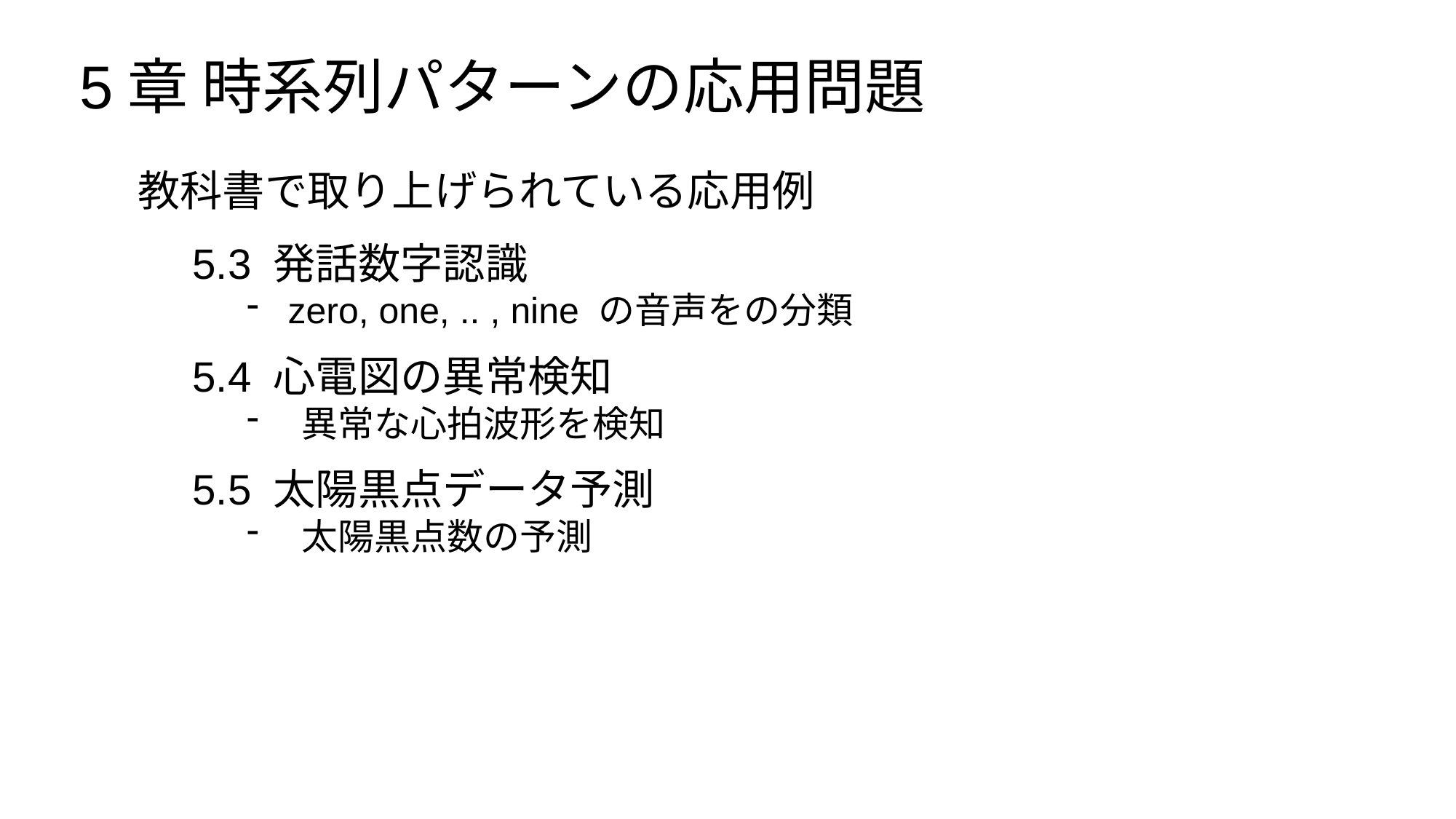

5章 時系列パターンの応用問題
教科書で取り上げられている応用例

5.3 発話数字認識
zero, one, .. , nine の音声をの分類

5.4 心電図の異常検知
異常な心拍波形を検知

5.5 太陽黒点データ予測
太陽黒点数の予測